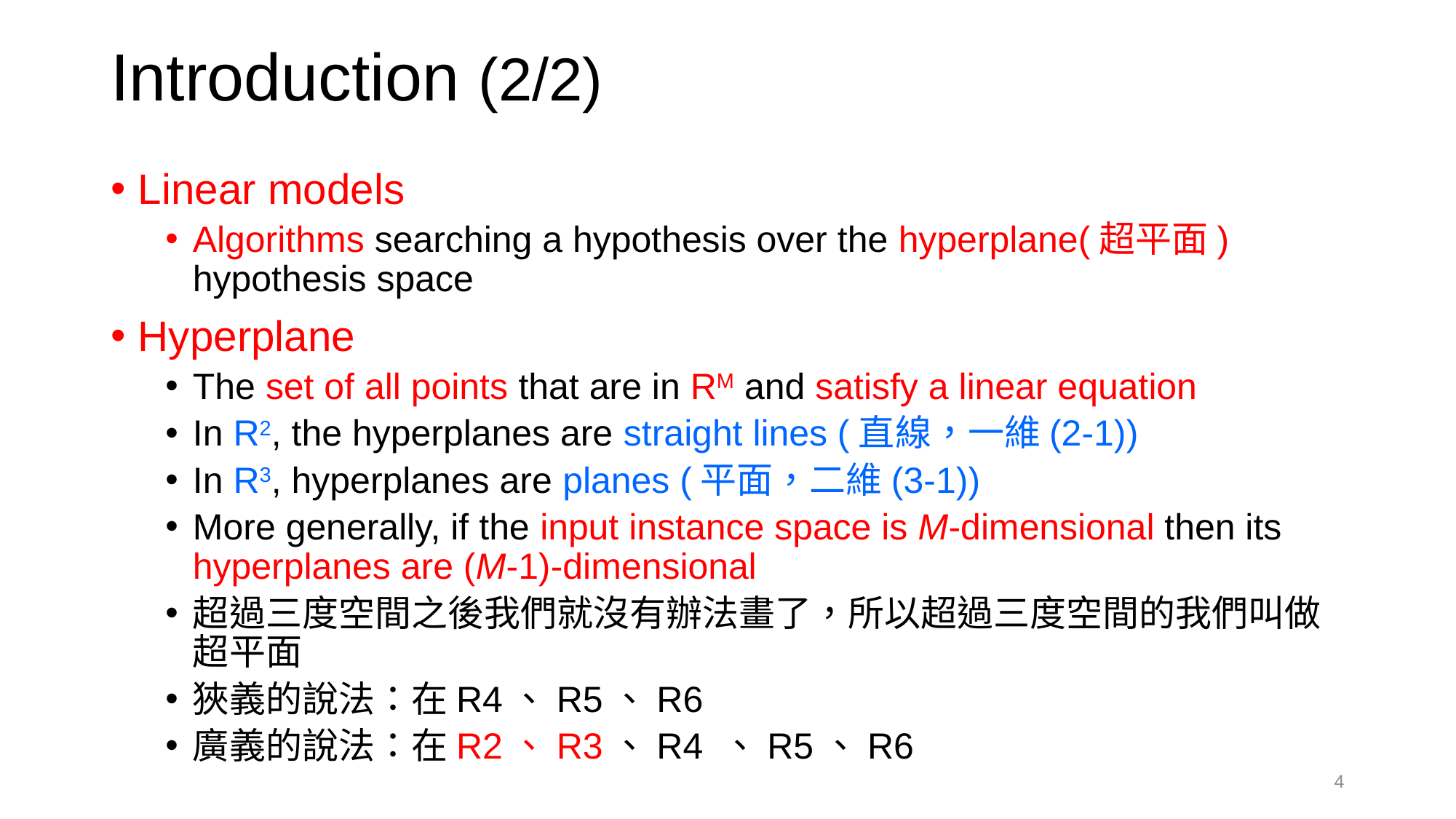

# Introduction (2/2)
Linear models
Algorithms searching a hypothesis over the hyperplane(超平面) hypothesis space
Hyperplane
The set of all points that are in RM and satisfy a linear equation
In R2, the hyperplanes are straight lines (直線，一維(2-1))
In R3, hyperplanes are planes (平面，二維(3-1))
More generally, if the input instance space is M-dimensional then its hyperplanes are (M-1)-dimensional
超過三度空間之後我們就沒有辦法畫了，所以超過三度空間的我們叫做超平面
狹義的說法：在R4、R5、R6
廣義的說法：在R2、R3、R4 、R5、R6
4